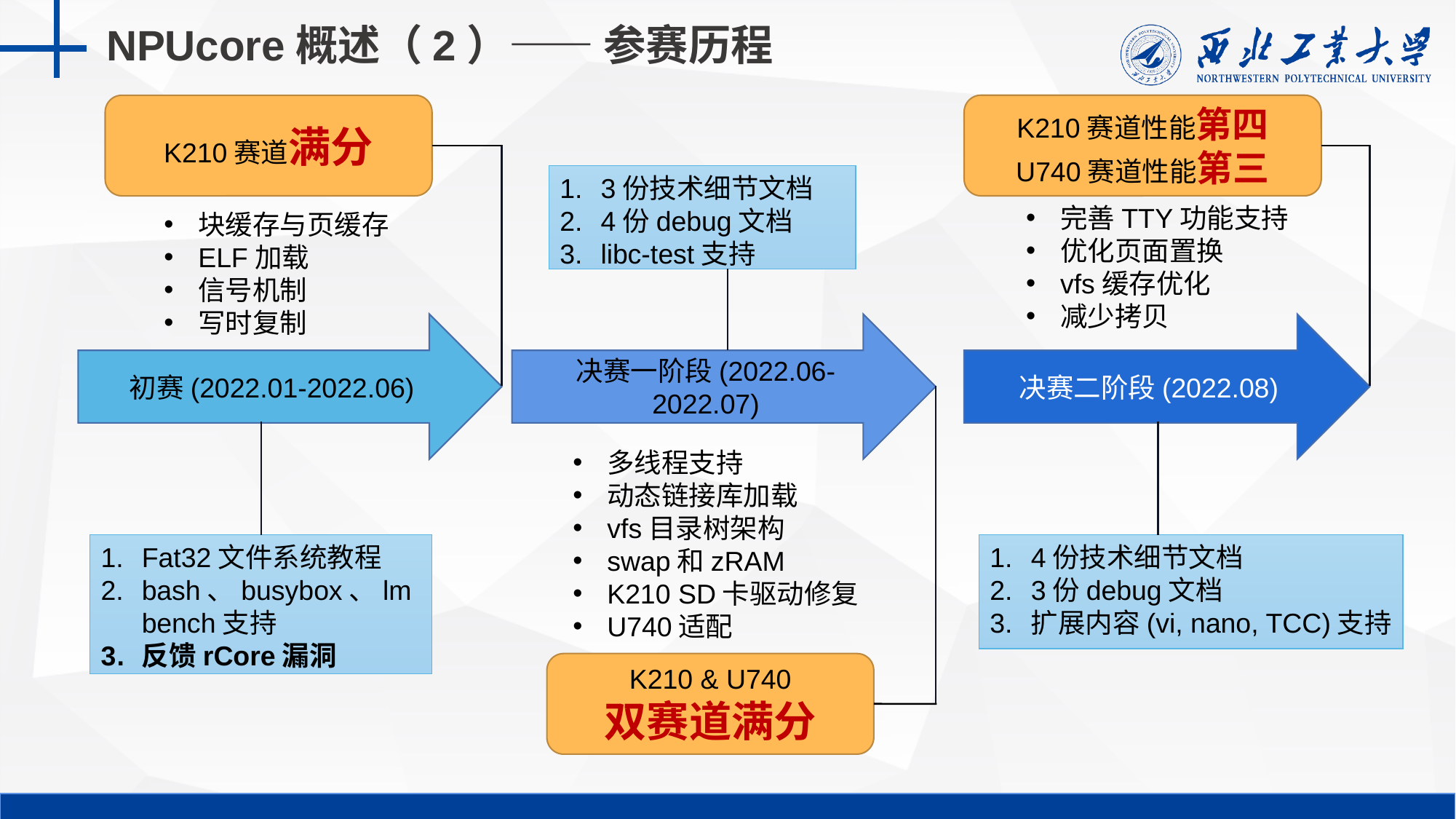

NPUcore概述（2）—— 参赛历程
K210赛道性能第四
U740赛道性能第三
K210赛道满分
3份技术细节文档
4份debug文档
libc-test支持

完善TTY功能支持
优化页面置换
vfs缓存优化
减少拷贝
块缓存与页缓存
ELF加载
信号机制
写时复制
初赛(2022.01-2022.06)
决赛一阶段(2022.06-2022.07)
决赛二阶段(2022.08)
多线程支持
动态链接库加载
vfs目录树架构
swap和zRAM
K210 SD卡驱动修复
U740适配
Fat32文件系统教程
bash、busybox、lmbench支持
反馈rCore漏洞
4份技术细节文档
3份debug文档
扩展内容(vi, nano, TCC)支持
K210 & U740
双赛道满分